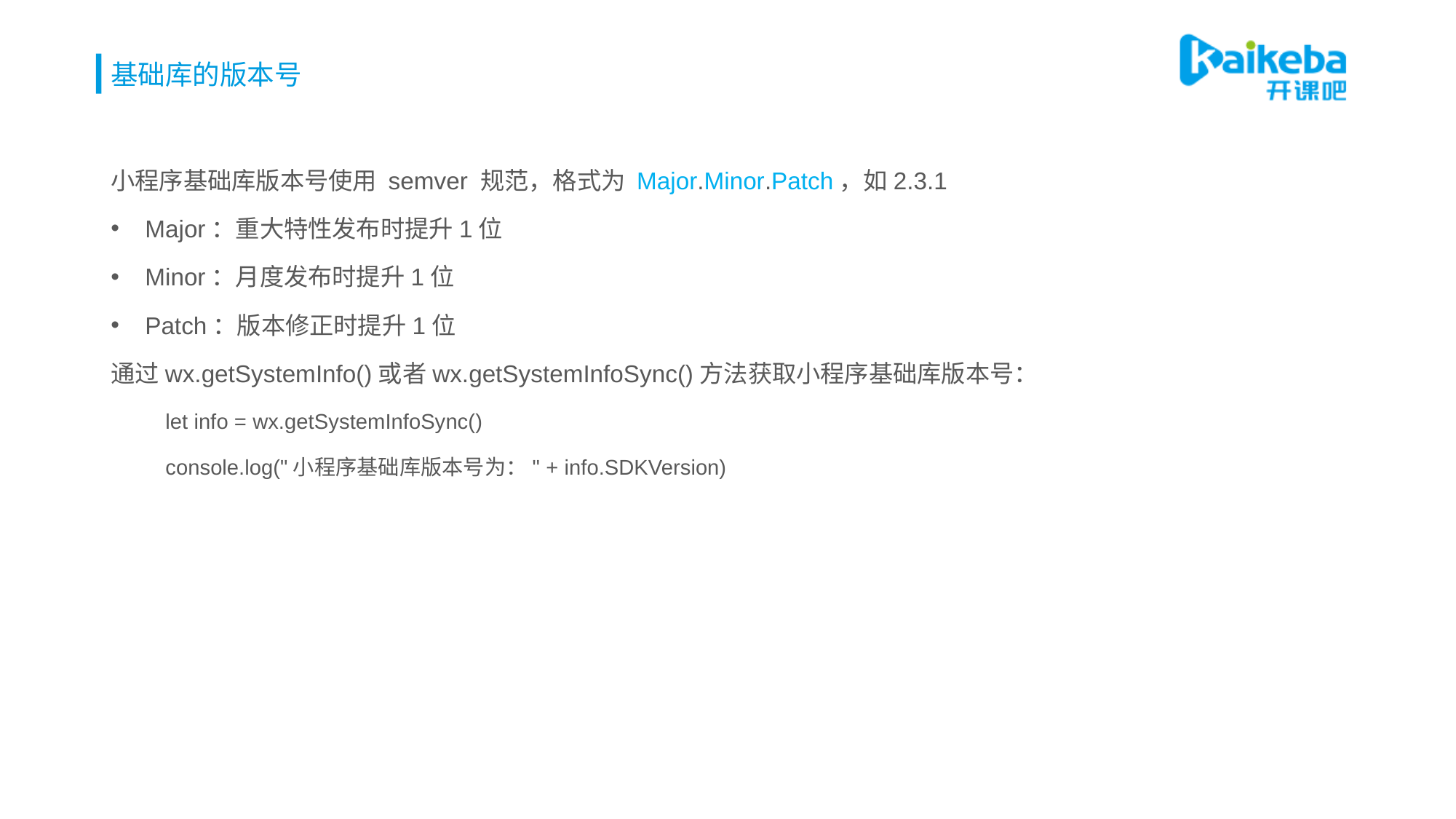

# 基础库的版本号
小程序基础库版本号使用 semver 规范，格式为 Major.Minor.Patch，如2.3.1
Major：重大特性发布时提升1位
Minor：月度发布时提升1位
Patch：版本修正时提升1位
通过wx.getSystemInfo()或者wx.getSystemInfoSync()方法获取小程序基础库版本号：
let info = wx.getSystemInfoSync()
console.log("小程序基础库版本号为：" + info.SDKVersion)